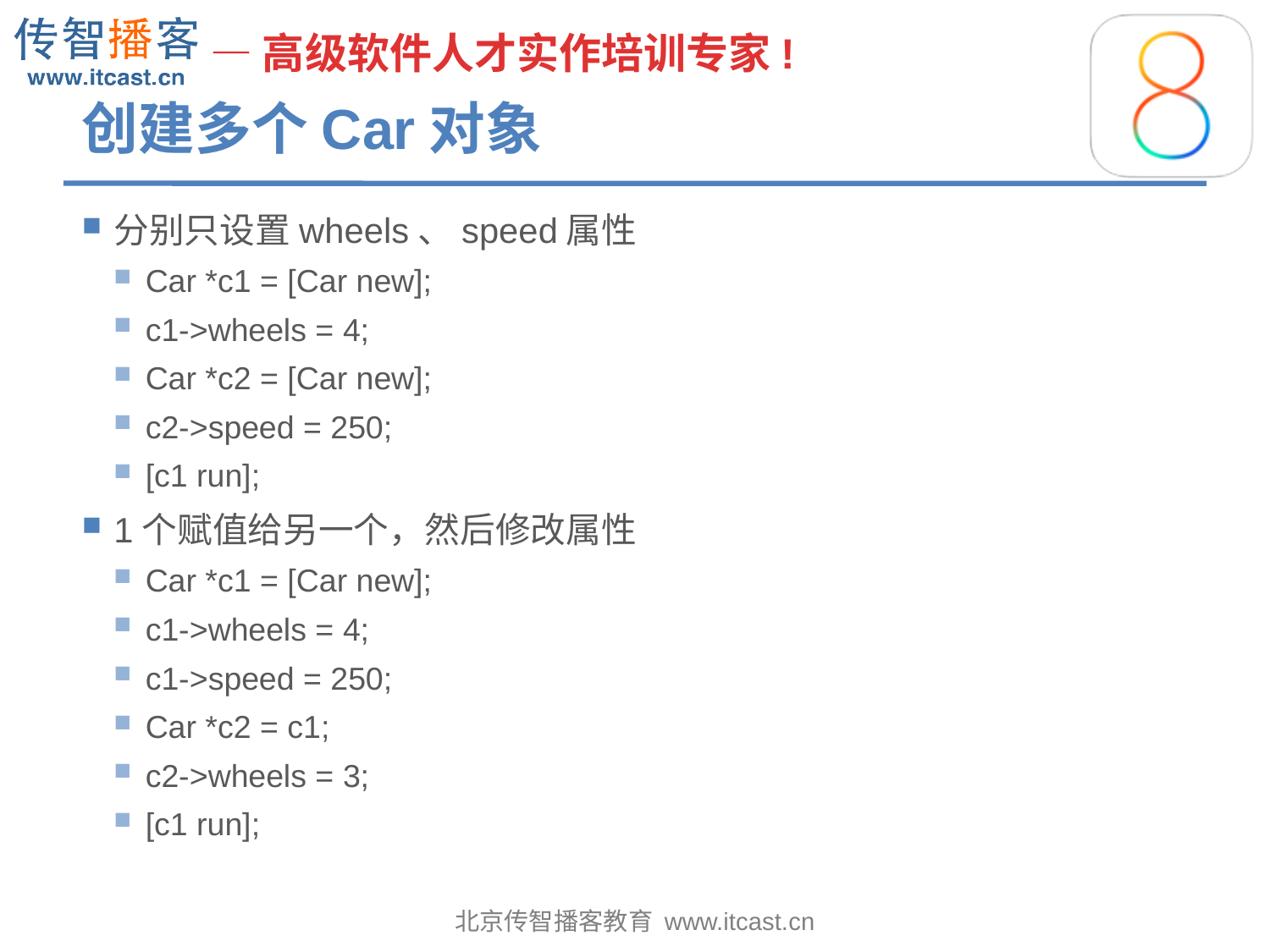

# 创建多个Car对象
分别只设置wheels、speed属性
Car *c1 = [Car new];
c1->wheels = 4;
Car *c2 = [Car new];
c2->speed = 250;
[c1 run];
1个赋值给另一个，然后修改属性
Car *c1 = [Car new];
c1->wheels = 4;
c1->speed = 250;
Car *c2 = c1;
c2->wheels = 3;
[c1 run];